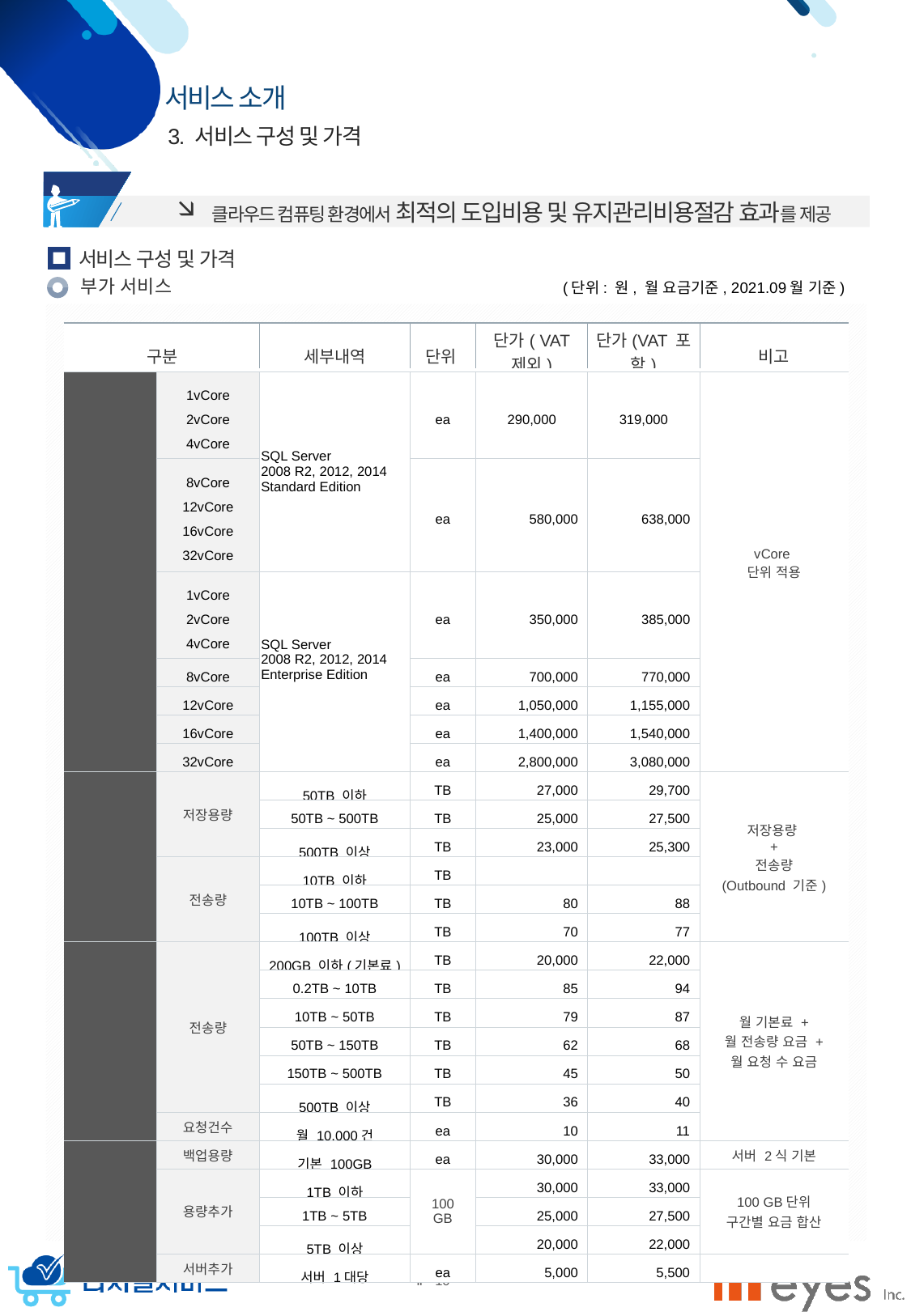

3. 서비스 구성 및 가격
 클라우드 컴퓨팅 환경에서 최적의 도입비용 및 유지관리비용절감 효과를 제공
서비스 구성 및 가격

부가 서비스

(단위: 원, 월 요금기준, 2021.09월 기준)

| 구분 |  | 세부내역 | 단위 | 단가( VAT 제외) | 단가(VAT 포함) | 비고 |
| --- | --- | --- | --- | --- | --- | --- |
|  |  |  |  |  |  |  |
| DBMS | 1vCore 2vCore 4vCore | SQL Server 2008 R2, 2012, 2014 Standard Edition | ea | 290,000 | 319,000 | vCore 단위 적용 |
|  | 8vCore 12vCore 16vCore 32vCore |  | ea | 580,000 | 638,000 |  |
|  | 1vCore 2vCore 4vCore | SQL Server 2008 R2, 2012, 2014 Enterprise Edition | ea | 350,000 | 385,000 |  |
|  | 8vCore |  | ea | 700,000 | 770,000 |  |
|  | 12vCore |  | ea | 1,050,000 | 1,155,000 |  |
|  | 16vCore |  | ea | 1,400,000 | 1,540,000 |  |
|  | 32vCore |  | ea | 2,800,000 | 3,080,000 |  |
| Simple Storage (Object) | 저장용량 | 50TB 이하 | TB | 27,000 | 29,700 | 저장용량 + 전송량 (Outbound 기준) |
|  |  | 50TB ~ 500TB | TB | 25,000 | 27,500 |  |
|  |  | 500TB 이상 | TB | 23,000 | 25,300 |  |
|  | 전송량 | 10TB 이하 | TB |  |  |  |
|  |  | 10TB ~ 100TB | TB | 80 | 88 |  |
|  |  | 100TB 이상 | TB | 70 | 77 |  |
| Cloud CDN | 전송량 | 200GB 이하(기본료) | TB | 20,000 | 22,000 | 월 기본료 + 월 전송량 요금 + 월 요청 수 요금 |
|  |  | 0.2TB ~ 10TB | TB | 85 | 94 |  |
|  |  | 10TB ~ 50TB | TB | 79 | 87 |  |
|  |  | 50TB ~ 150TB | TB | 62 | 68 |  |
|  |  | 150TB ~ 500TB | TB | 45 | 50 |  |
|  |  | 500TB 이상 | TB | 36 | 40 |  |
|  | 요청건수 | 월 10,000건 | ea | 10 | 11 |  |
| Cloud Backup | 백업용량 | 기본 100GB | ea | 30,000 | 33,000 | 서버 2식 기본 |
|  | 용량추가 | 1TB 이하 | 100 GB | 30,000 | 33,000 | 100 GB단위 구간별 요금 합산 |
|  |  | 1TB ~ 5TB |  | 25,000 | 27,500 |  |
|  |  | 5TB 이상 |  | 20,000 | 22,000 |  |
|  | 서버추가 | 서버 1대당 | ea | 5,000 | 5,500 |  |